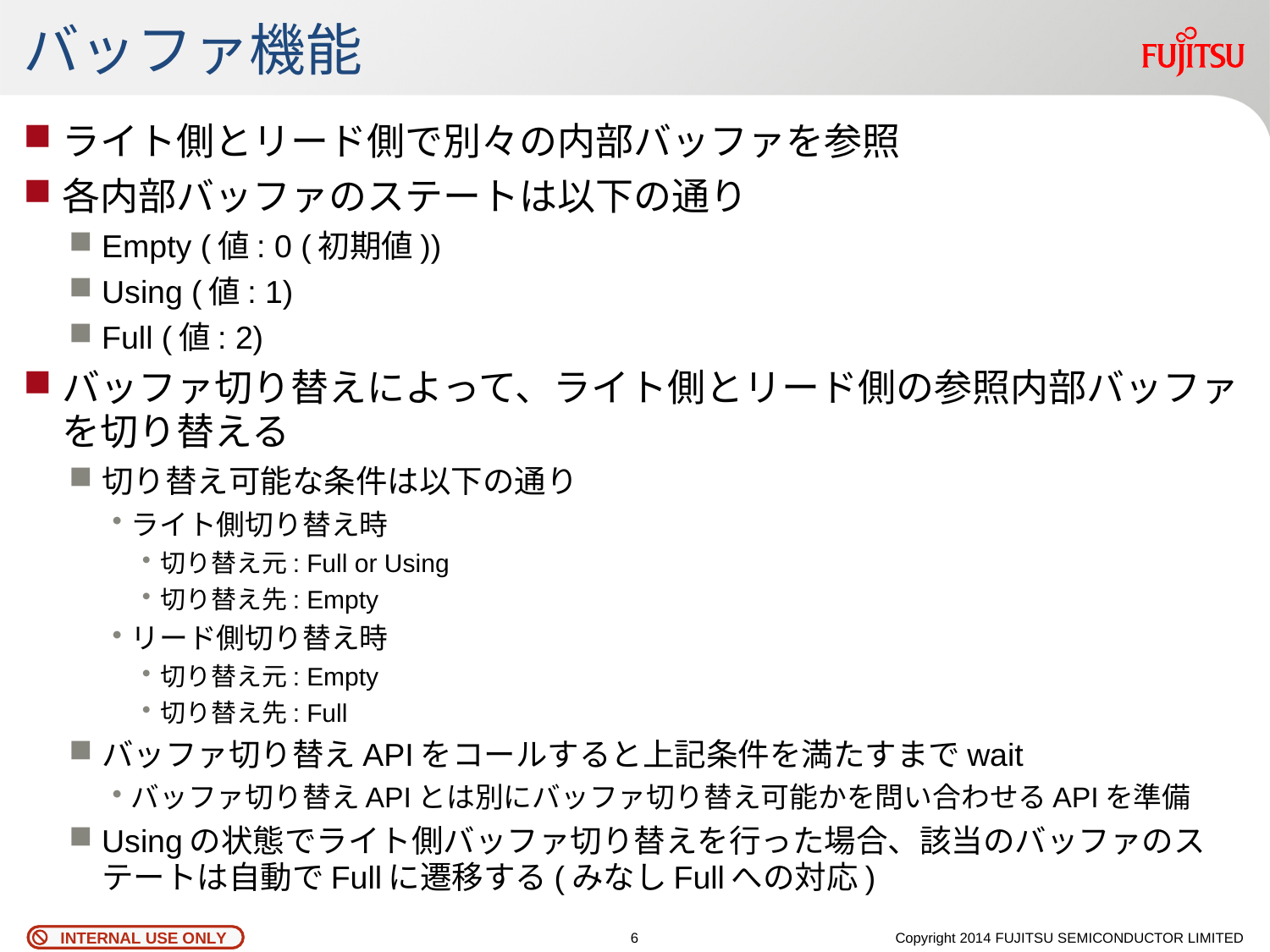

# バッファ機能
ライト側とリード側で別々の内部バッファを参照
各内部バッファのステートは以下の通り
Empty (値: 0 (初期値))
Using (値: 1)
Full (値: 2)
バッファ切り替えによって、ライト側とリード側の参照内部バッファを切り替える
切り替え可能な条件は以下の通り
ライト側切り替え時
切り替え元: Full or Using
切り替え先: Empty
リード側切り替え時
切り替え元: Empty
切り替え先: Full
バッファ切り替えAPIをコールすると上記条件を満たすまでwait
バッファ切り替えAPIとは別にバッファ切り替え可能かを問い合わせるAPIを準備
Usingの状態でライト側バッファ切り替えを行った場合、該当のバッファのステートは自動でFullに遷移する(みなしFullへの対応)
6
Copyright 2014 FUJITSU SEMICONDUCTOR LIMITED